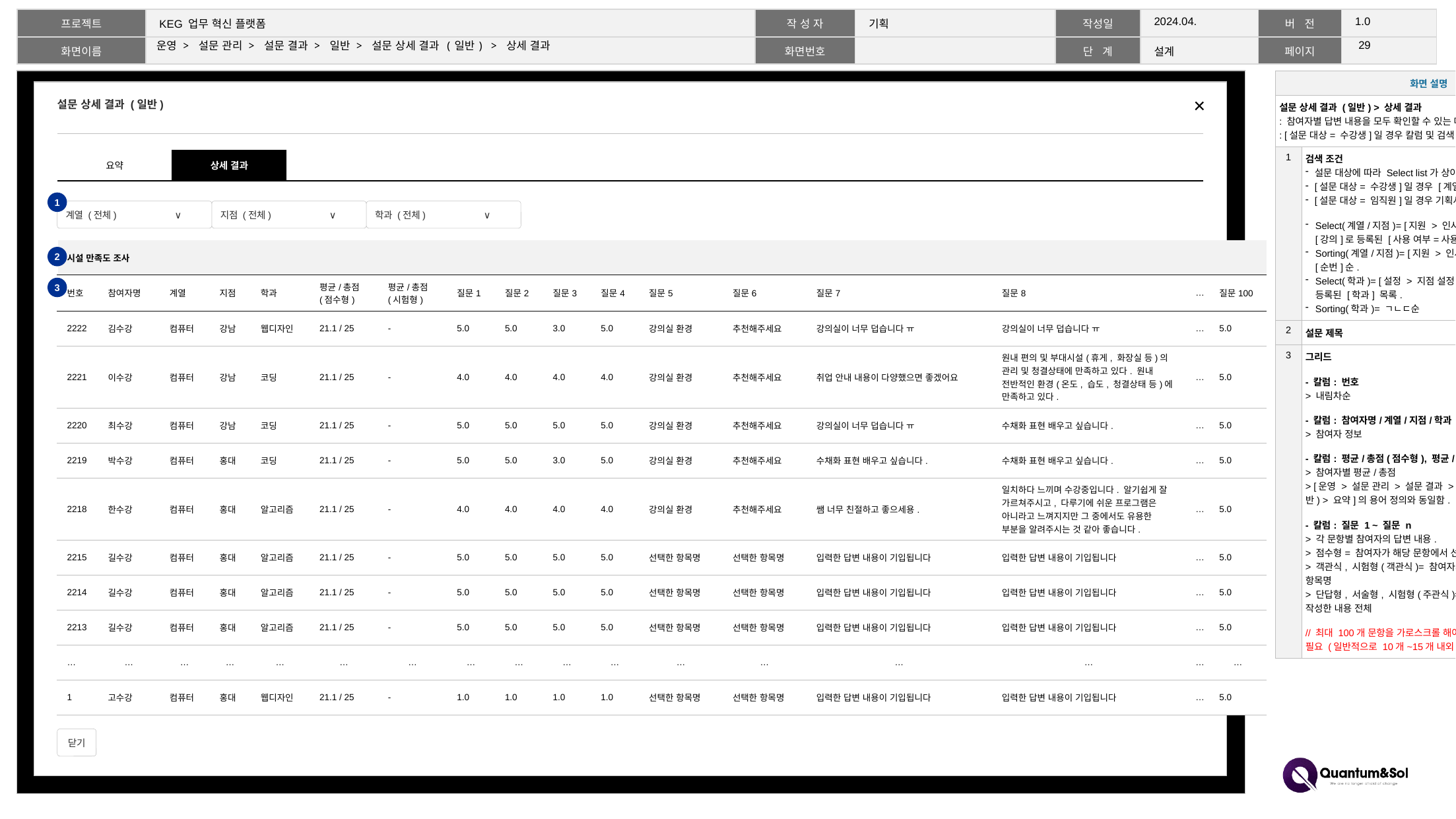

29

# 운영 > 설문 관리 > 설문 결과 > 일반 > 설문 상세 결과 (일반) > 상세 결과
| 화면 설명 |  |
| --- | --- |
| 설문 상세 결과 (일반) > 상세 결과 : 참여자별 답변 내용을 모두 확인할 수 있는 메뉴 : [설문 대상= 수강생]일 경우 칼럼 및 검색 조건. |  |
| 1 | 검색 조건 설문 대상에 따라 Select list가 상이함. [설문 대상= 수강생]일 경우 [계열], [지점], [학과] [설문 대상= 임직원]일 경우 기획서 다음 페이지 참고. Select(계열/지점)= [지원 > 인사 > 조직 관리 > 조직]에서 [강의]로 등록된 [사용 여부=사용]인 계열/지점 목록. Sorting(계열/지점)= [지원 > 인사 > 조직 관리 > 조직]의 [순번]순. Select(학과)= [설정 > 지점 설정]에서 해당 [지점]으로 등록된 [학과] 목록. Sorting(학과)= ㄱㄴㄷ순 |
| 2 | 설문 제목 |
| 3 | 그리드 - 칼럼: 번호 > 내림차순 - 칼럼: 참여자명/계열/지점/학과 > 참여자 정보 - 칼럼: 평균/총점(점수형), 평균/총점(시험형) > 참여자별 평균/총점 > [운영 > 설문 관리 > 설문 결과 > 일반 > 설문 상세 결과 (일반) > 요약]의 용어 정의와 동일함. - 칼럼: 질문 1 ~ 질문 n > 각 문항별 참여자의 답변 내용. > 점수형= 참여자가 해당 문항에서 선택한 점수. > 객관식, 시험형(객관식)= 참여자가 해당 문항에서 선택한 항목명 > 단답형, 서술형, 시험형(주관식)= 참여자가 해당 문항에서 작성한 내용 전체 // 최대 100개 문항을 가로스크롤 해야 함. 관련하여 디자인 검토 필요 (일반적으로 10개~15개 내외, as is 기준 최대 50개 문항) |
설문 상세 결과 (일반)
닫기
| 요약 | 상세 결과 |  |  |  |  |  |  |  |  |
| --- | --- | --- | --- | --- | --- | --- | --- | --- | --- |
1
계열 (전체)                      ∨
지점 (전체)                      ∨
학과 (전체)                      ∨
| 시설 만족도 조사 |  |  |  |  |  |  |  |  |  |  |  |  |  |  |  |  |
| --- | --- | --- | --- | --- | --- | --- | --- | --- | --- | --- | --- | --- | --- | --- | --- | --- |
| 번호 | 참여자명 | 계열 | 지점 | 학과 | 평균/총점 (점수형) | 평균/총점 (시험형) | 질문1 | 질문2 | 질문3 | 질문4 | 질문5 | 질문6 | 질문7 | 질문8 | … | 질문100 |
| 2222 | 김수강 | 컴퓨터 | 강남 | 웹디자인 | 21.1 / 25 | - | 5.0 | 5.0 | 3.0 | 5.0 | 강의실 환경 | 추천해주세요 | 강의실이 너무 덥습니다 ㅠ | 강의실이 너무 덥습니다 ㅠ | … | 5.0 |
| 2221 | 이수강 | 컴퓨터 | 강남 | 코딩 | 21.1 / 25 | - | 4.0 | 4.0 | 4.0 | 4.0 | 강의실 환경 | 추천해주세요 | 취업 안내 내용이 다양했으면 좋겠어요 | 원내 편의 및 부대시설(휴게, 화장실 등)의 관리 및 청결상태에 만족하고 있다. 원내 전반적인 환경(온도, 습도, 청결상태 등)에 만족하고 있다. | … | 5.0 |
| 2220 | 최수강 | 컴퓨터 | 강남 | 코딩 | 21.1 / 25 | - | 5.0 | 5.0 | 5.0 | 5.0 | 강의실 환경 | 추천해주세요 | 강의실이 너무 덥습니다 ㅠ | 수채화 표현 배우고 싶습니다. | … | 5.0 |
| 2219 | 박수강 | 컴퓨터 | 홍대 | 코딩 | 21.1 / 25 | - | 5.0 | 5.0 | 3.0 | 5.0 | 강의실 환경 | 추천해주세요 | 수채화 표현 배우고 싶습니다. | 수채화 표현 배우고 싶습니다. | … | 5.0 |
| 2218 | 한수강 | 컴퓨터 | 홍대 | 알고리즘 | 21.1 / 25 | - | 4.0 | 4.0 | 4.0 | 4.0 | 강의실 환경 | 추천해주세요 | 쌤 너무 친절하고 좋으세용. | 일치하다 느끼며 수강중입니다. 알기쉽게 잘 가르쳐주시고, 다루기에 쉬운 프로그램은 아니라고 느껴지지만 그 중에서도 유용한 부분을 알려주시는 것 같아 좋습니다. | … | 5.0 |
| 2215 | 길수강 | 컴퓨터 | 홍대 | 알고리즘 | 21.1 / 25 | - | 5.0 | 5.0 | 5.0 | 5.0 | 선택한 항목명 | 선택한 항목명 | 입력한 답변 내용이 기입됩니다 | 입력한 답변 내용이 기입됩니다 | … | 5.0 |
| 2214 | 길수강 | 컴퓨터 | 홍대 | 알고리즘 | 21.1 / 25 | - | 5.0 | 5.0 | 5.0 | 5.0 | 선택한 항목명 | 선택한 항목명 | 입력한 답변 내용이 기입됩니다 | 입력한 답변 내용이 기입됩니다 | … | 5.0 |
| 2213 | 길수강 | 컴퓨터 | 홍대 | 알고리즘 | 21.1 / 25 | - | 5.0 | 5.0 | 5.0 | 5.0 | 선택한 항목명 | 선택한 항목명 | 입력한 답변 내용이 기입됩니다 | 입력한 답변 내용이 기입됩니다 | … | 5.0 |
| … | … | … | … | … | … | … | … | … | … | … | … | … | … | … | … | … |
| 1 | 고수강 | 컴퓨터 | 홍대 | 웹디자인 | 21.1 / 25 | - | 1.0 | 1.0 | 1.0 | 1.0 | 선택한 항목명 | 선택한 항목명 | 입력한 답변 내용이 기입됩니다 | 입력한 답변 내용이 기입됩니다 | … | 5.0 |
2
3